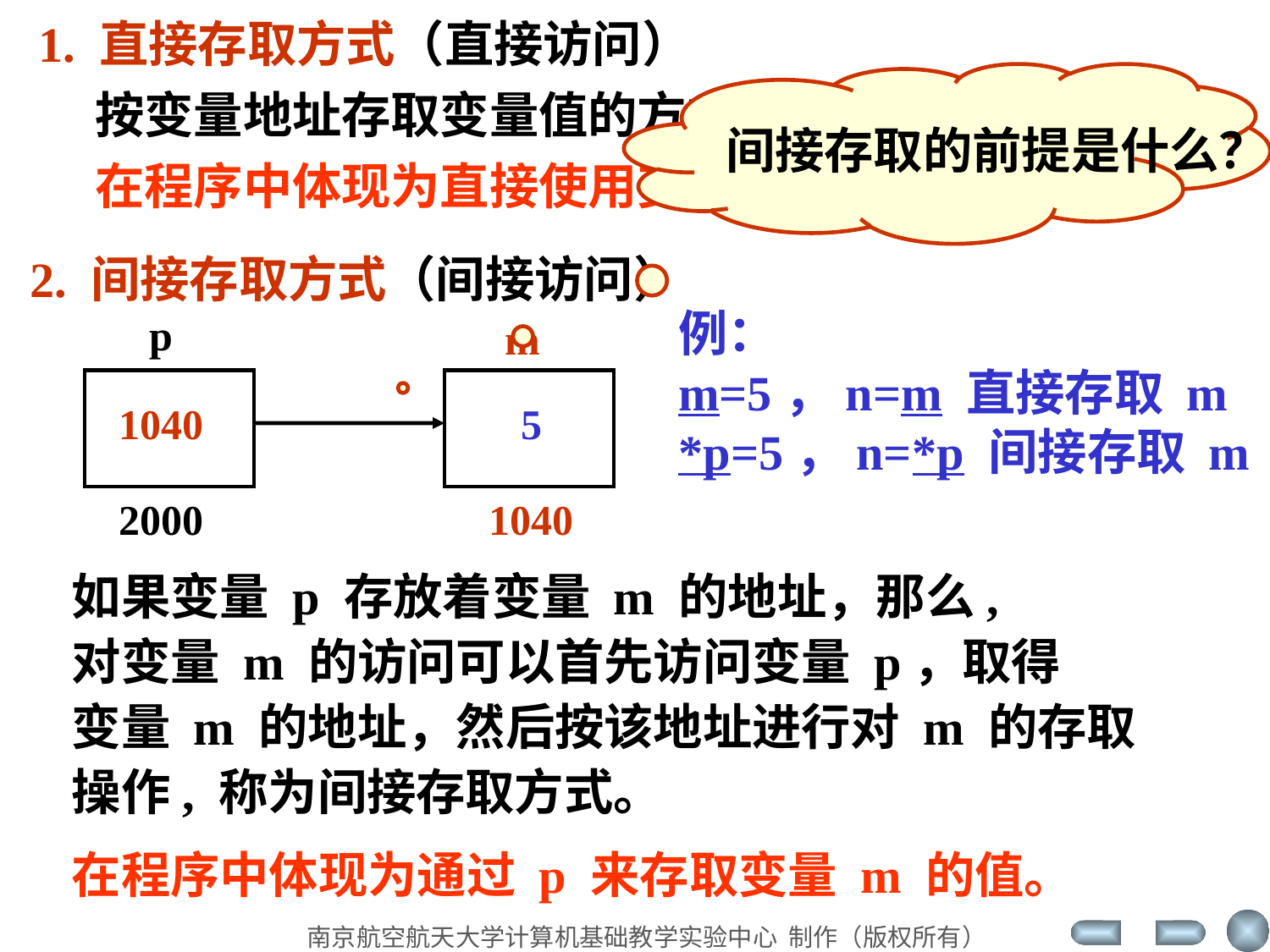

1. 直接存取方式（直接访问）
    按变量地址存取变量值的方式称为直接存取方式，
    在程序中体现为直接使用变量名来存取变量值
间接存取的前提是什么？
2. 间接存取方式（间接访问）
例：
m=5，n=m 直接存取 m
*p=5，n=*p 间接存取 m
p
m

1040
5

2000
1040
如果变量 p 存放着变量 m 的地址，那么,
对变量 m 的访问可以首先访问变量 p，取得
变量 m 的地址，然后按该地址进行对 m 的存取
操作, 称为间接存取方式。
在程序中体现为通过 p 来存取变量 m 的值。